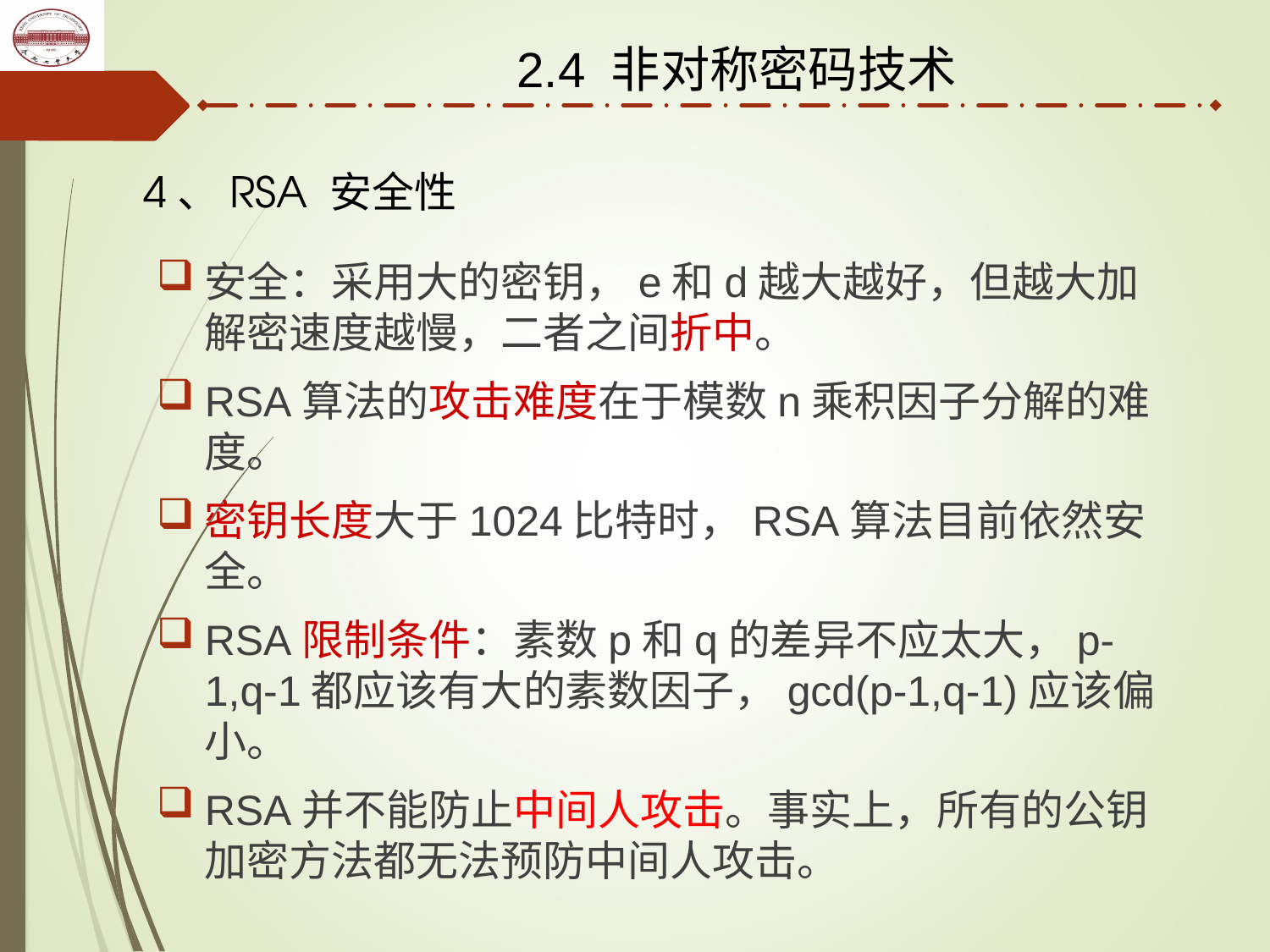

2.4 非对称密码技术
4、RSA 安全性
安全：采用大的密钥，e和d越大越好，但越大加解密速度越慢，二者之间折中。
RSA算法的攻击难度在于模数n乘积因子分解的难度。
密钥长度大于1024比特时，RSA算法目前依然安全。
RSA限制条件：素数p和q的差异不应太大，p-1,q-1都应该有大的素数因子，gcd(p-1,q-1)应该偏小。
RSA并不能防止中间人攻击。事实上，所有的公钥加密方法都无法预防中间人攻击。